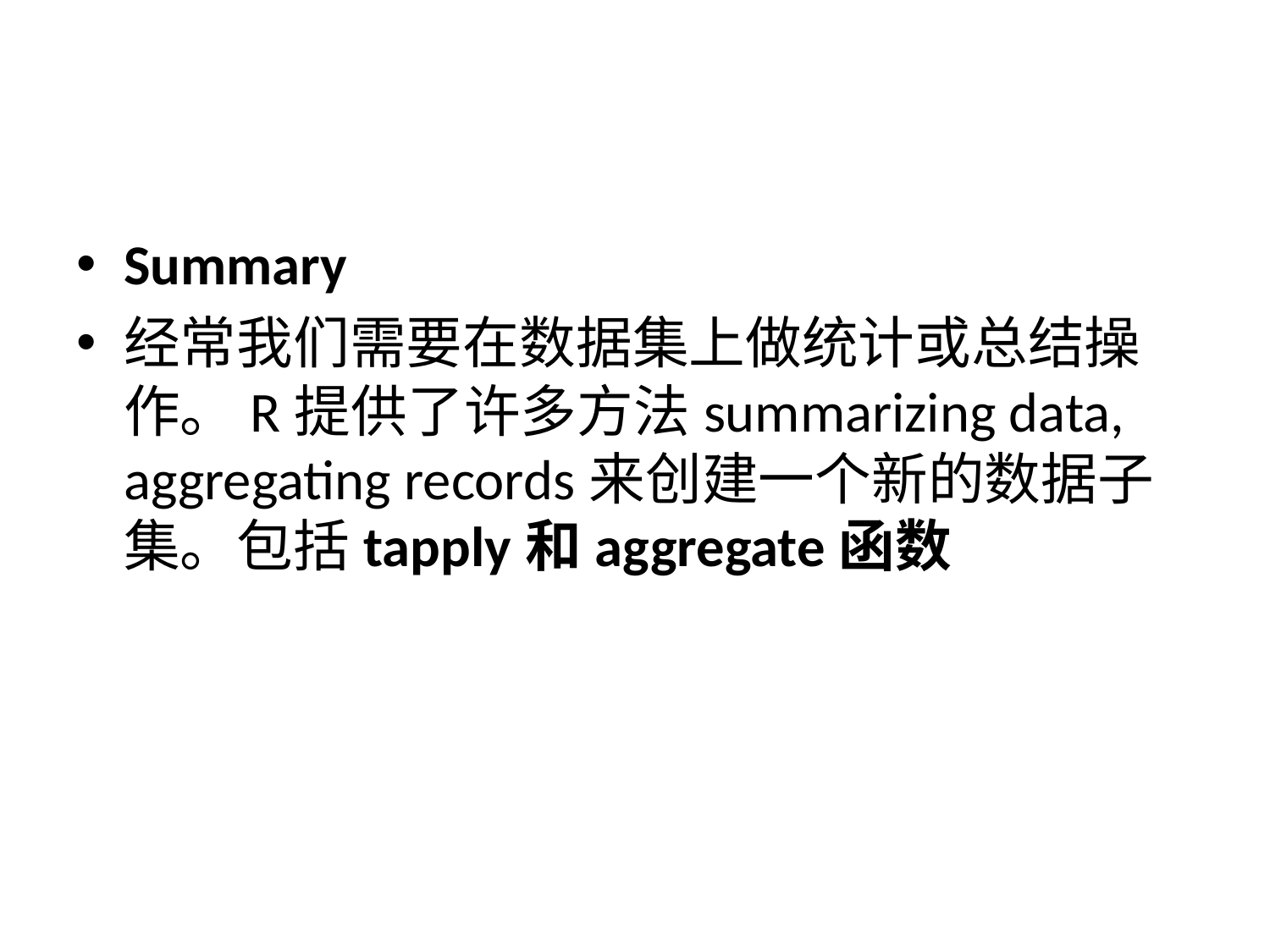

#
Summary
经常我们需要在数据集上做统计或总结操作。R提供了许多方法summarizing data, aggregating records来创建一个新的数据子集。包括tapply和aggregate函数